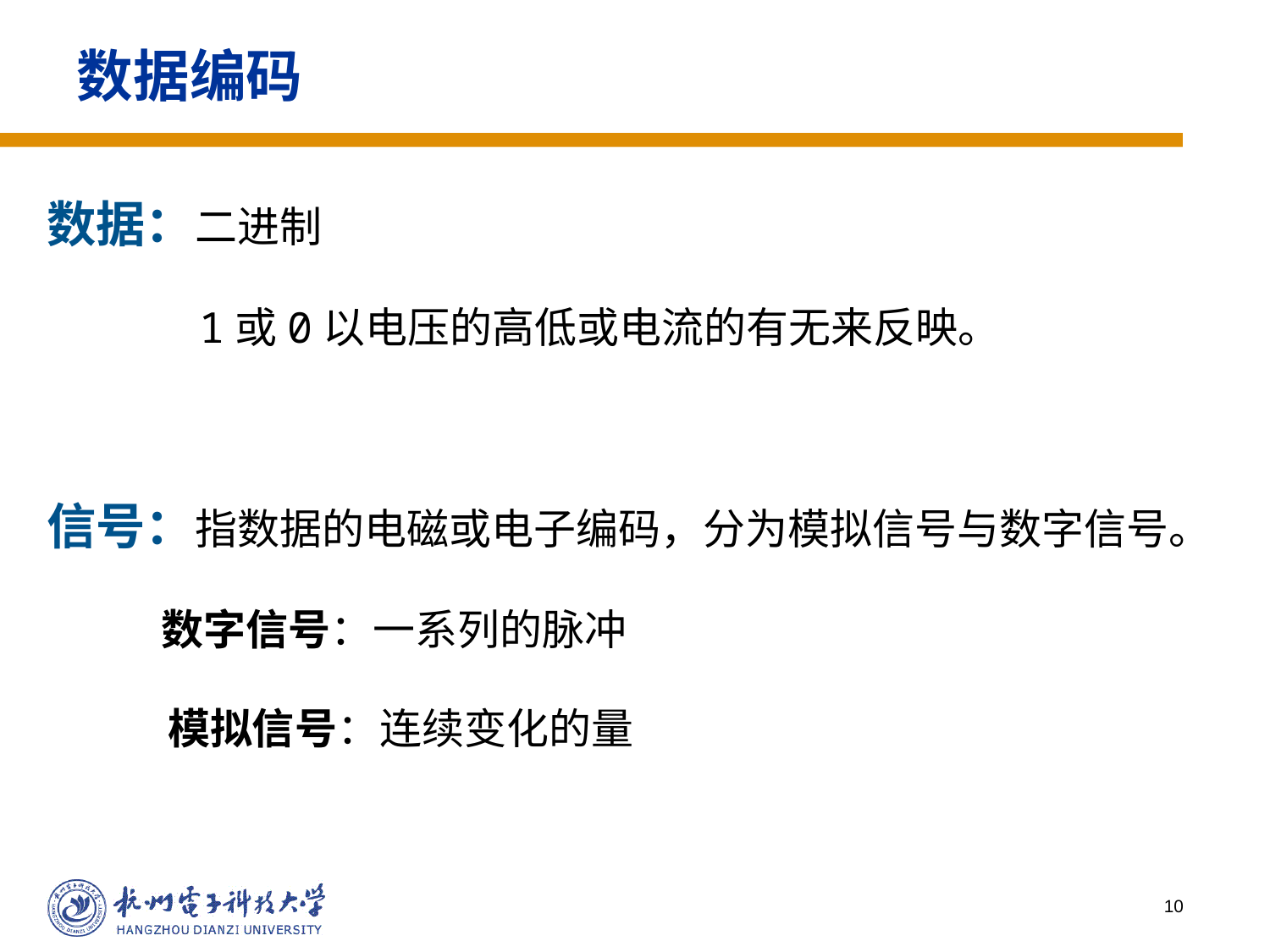

数据编码
数据：二进制
      1或0以电压的高低或电流的有无来反映。

信号：指数据的电磁或电子编码，分为模拟信号与数字信号。
    数字信号：一系列的脉冲
    模拟信号：连续变化的量
10